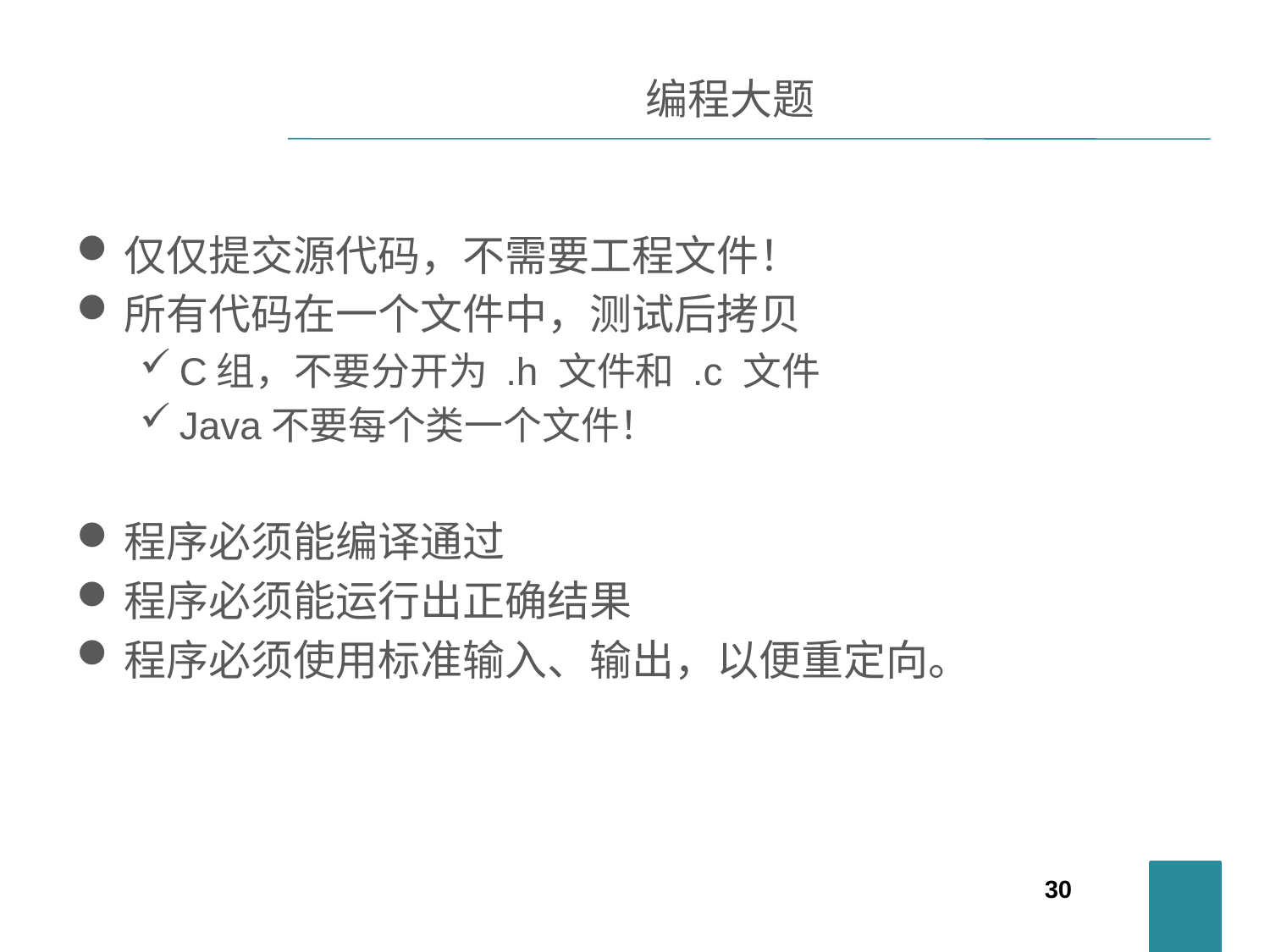

# 编程大题
仅仅提交源代码，不需要工程文件！
所有代码在一个文件中，测试后拷贝
C组，不要分开为 .h 文件和 .c 文件
Java不要每个类一个文件！

程序必须能编译通过
程序必须能运行出正确结果
程序必须使用标准输入、输出，以便重定向。
30